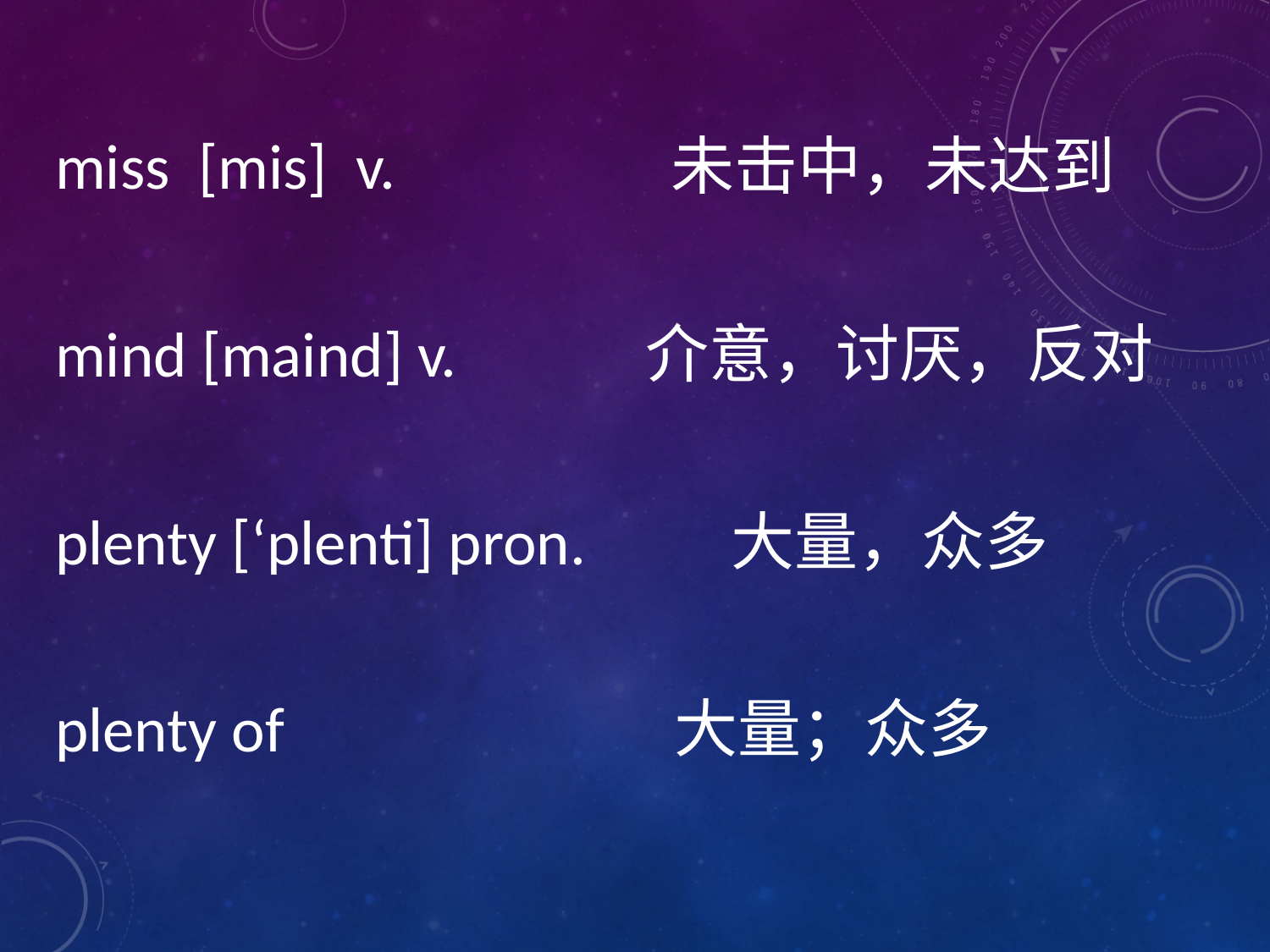

miss  [mis]  v.                  未击中，未达到

mind [maind] v.            介意，讨厌，反对

plenty [‘plenti] pron.         大量，众多

plenty of                          大量；众多